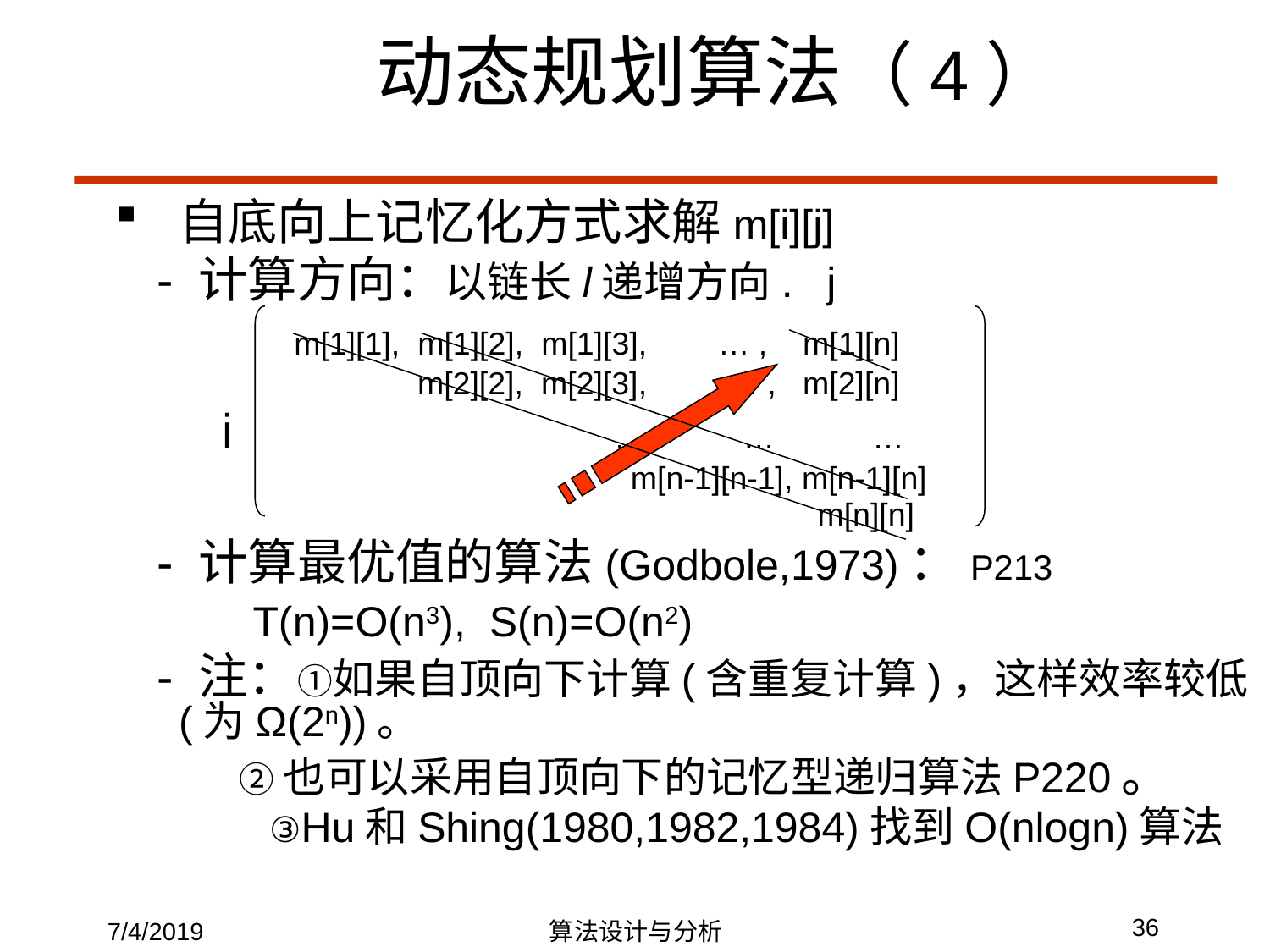

动态规划算法（4）
自底向上记忆化方式求解m[i][j]
   - 计算方向：以链长l递增方向.   j
             m[1][1],  m[1][2],  m[1][3],        … ,    m[1][n]
                                  m[2][2],  m[2][3],         … ,   m[2][n]
            i                                           …           …           …
                                                          m[n-1][n-1], m[n-1][n]
                                                                               m[n][n]
   - 计算最优值的算法(Godbole,1973)：P213
          T(n)=O(n3),  S(n)=O(n2)
   - 注：①如果自顶向下计算(含重复计算)，这样效率较低(为Ω(2n))。
             ②也可以采用自顶向下的记忆型递归算法P220。
             ③Hu和Shing(1980,1982,1984)找到O(nlogn)算法

36
7/4/2019
算法设计与分析